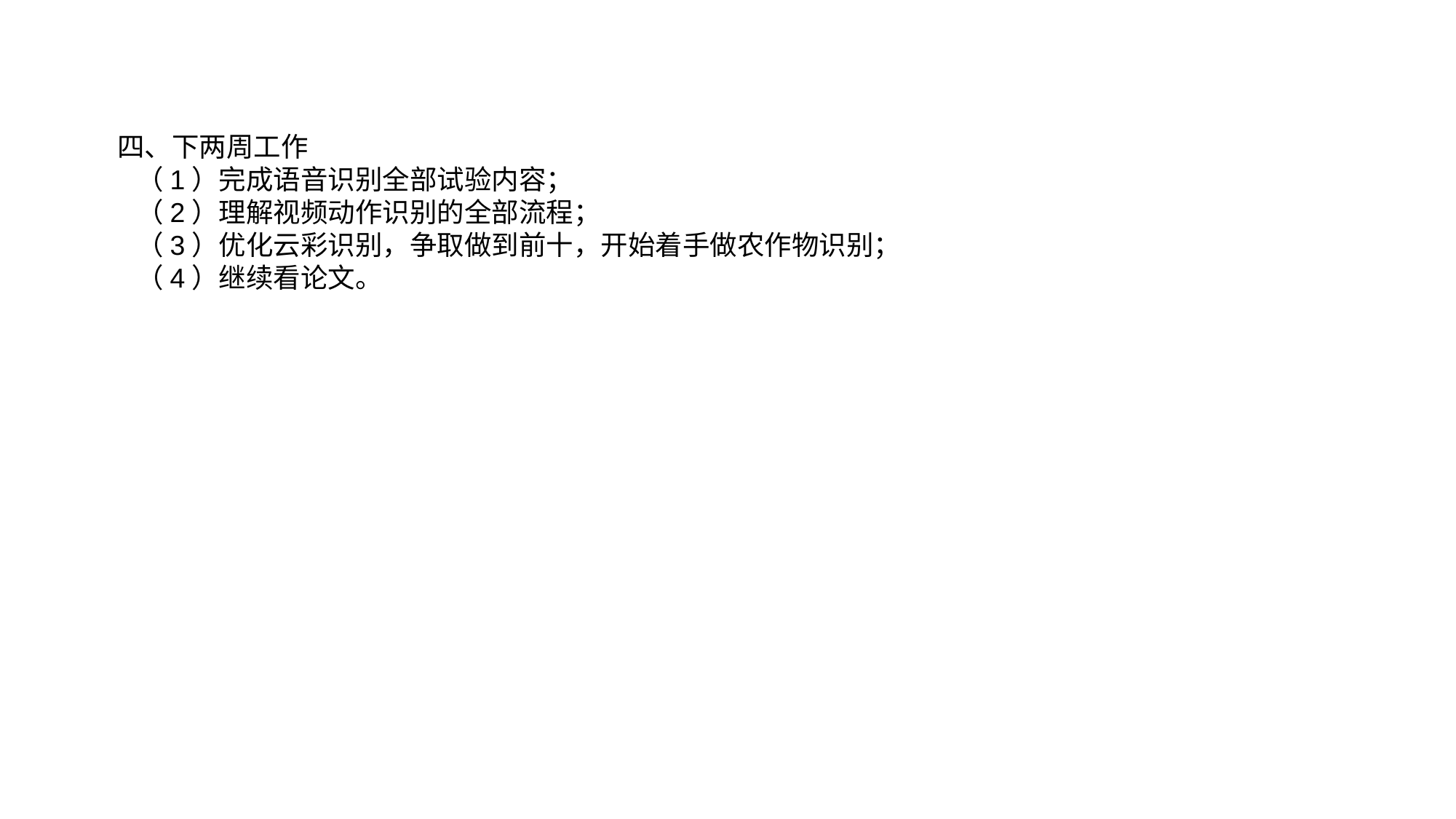

四、下两周工作
  （1）完成语音识别全部试验内容；
  （2）理解视频动作识别的全部流程；
  （3）优化云彩识别，争取做到前十，开始着手做农作物识别；
  （4）继续看论文。